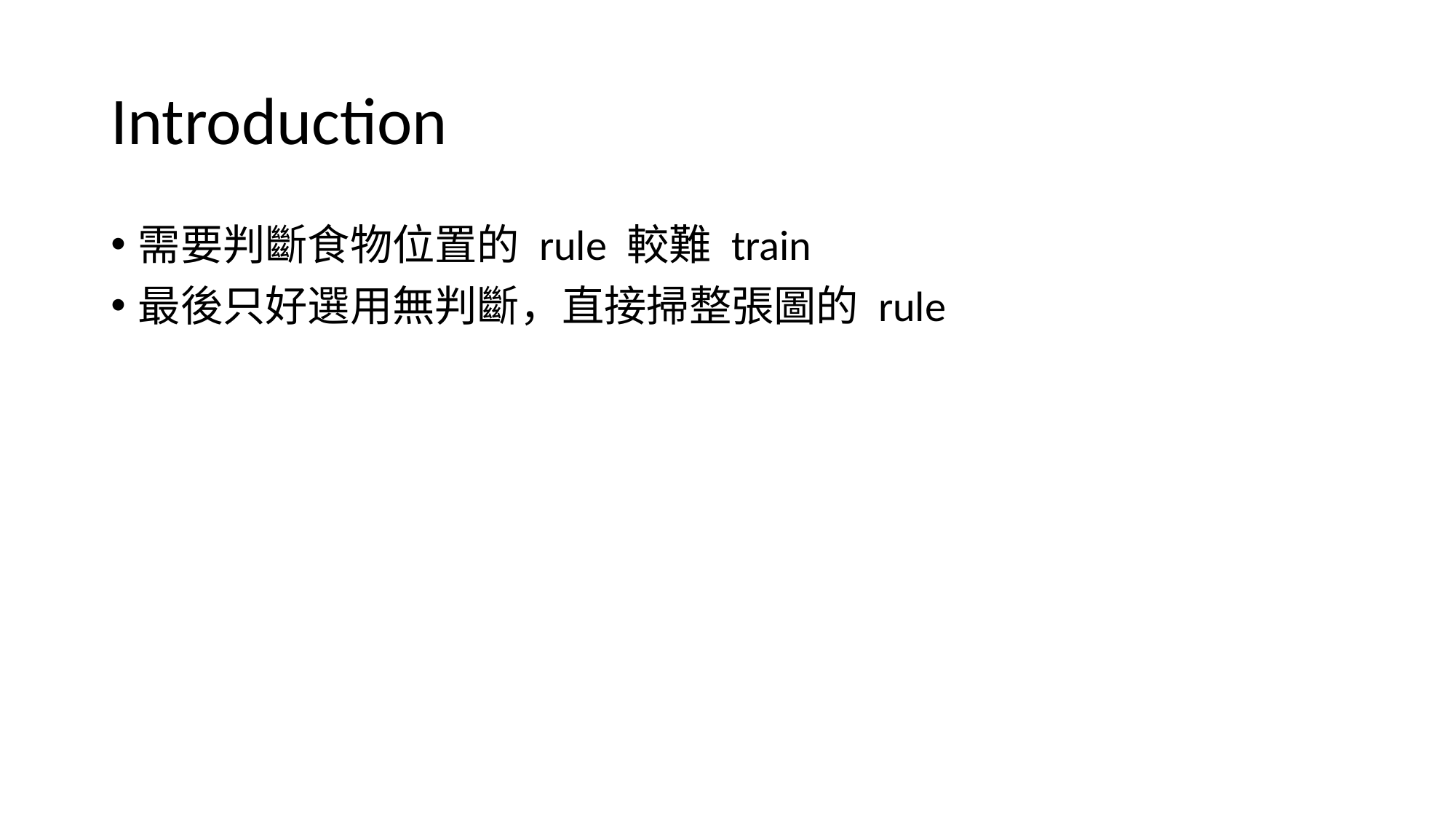

# Introduction
需要判斷食物位置的 rule 較難 train
最後只好選用無判斷，直接掃整張圖的 rule